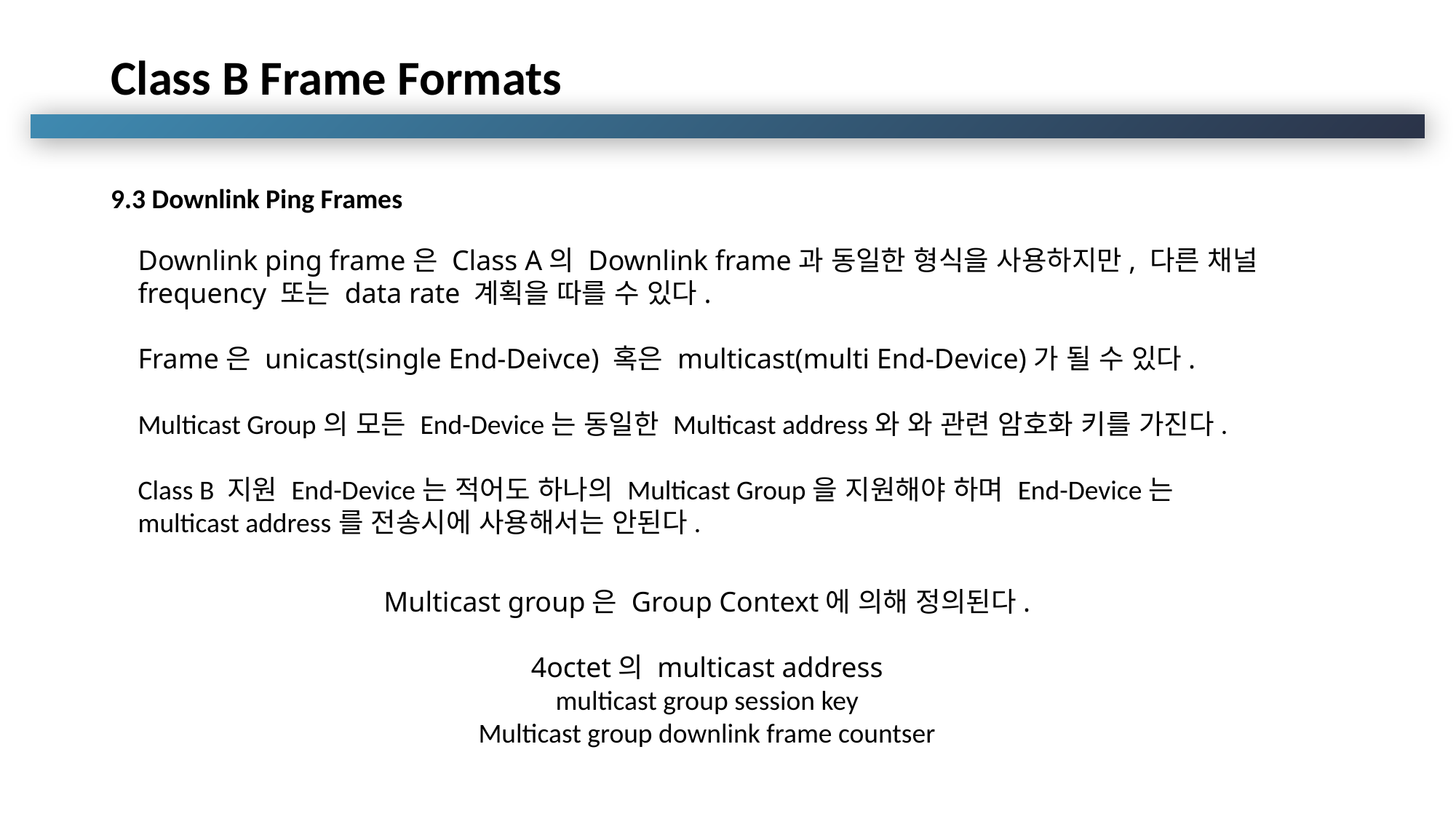

# Class B Frame Formats

9.3 Downlink Ping Frames
Downlink ping frame은 Class A의 Downlink frame과 동일한 형식을 사용하지만, 다른 채널 frequency 또는 data rate 계획을 따를 수 있다.

Frame은 unicast(single End-Deivce) 혹은 multicast(multi End-Device)가 될 수 있다.

Multicast Group의 모든 End-Device는 동일한 Multicast address와 와 관련 암호화 키를 가진다.

Class B 지원 End-Device는 적어도 하나의 Multicast Group을 지원해야 하며 End-Device는 multicast address를 전송시에 사용해서는 안된다.
Multicast group은 Group Context에 의해 정의된다.

4octet의 multicast address
multicast group session key
Multicast group downlink frame countser